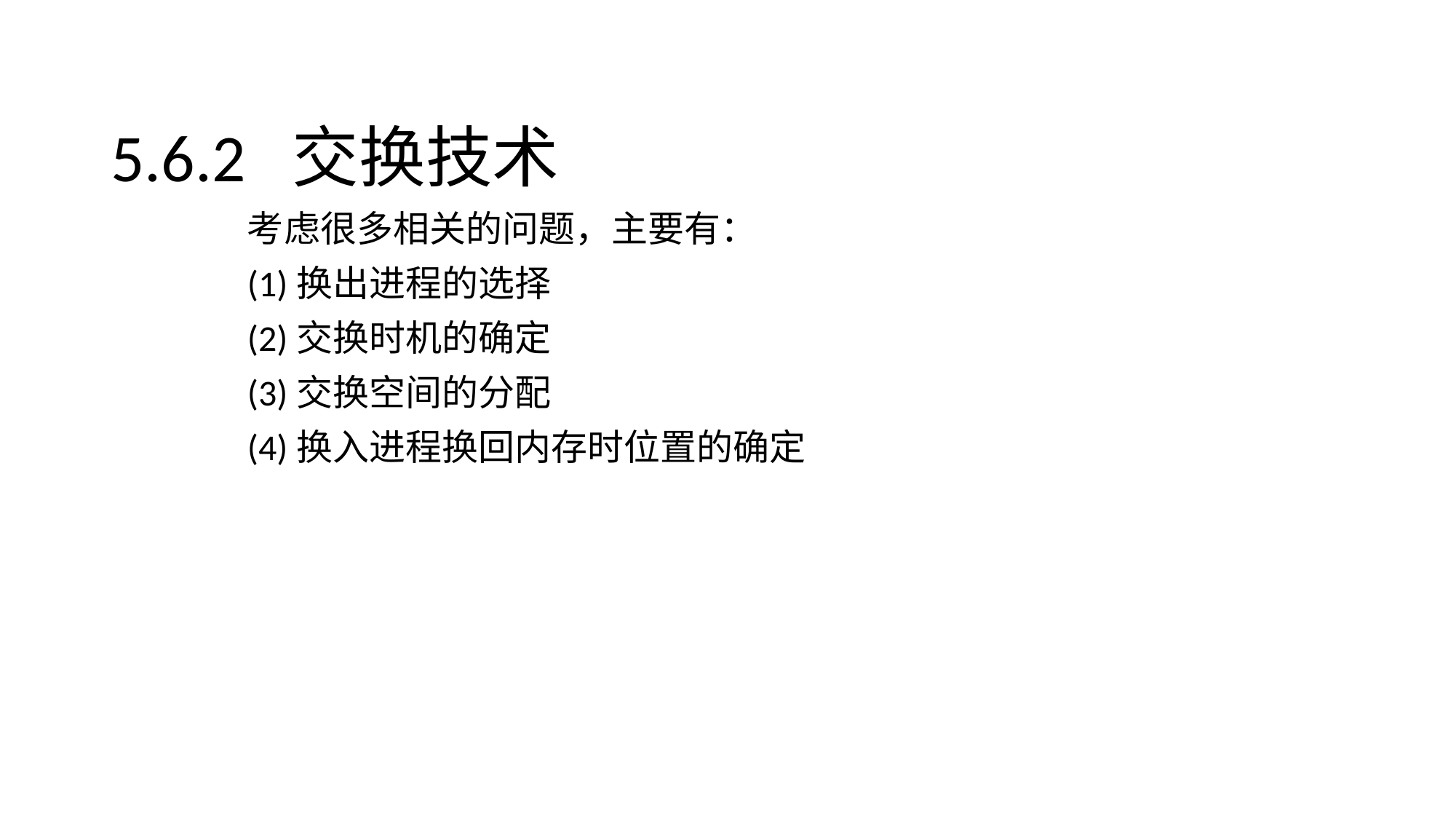

5.6.2  交换技术
考虑很多相关的问题，主要有：
(1)换出进程的选择
(2)交换时机的确定
(3)交换空间的分配
(4)换入进程换回内存时位置的确定

5